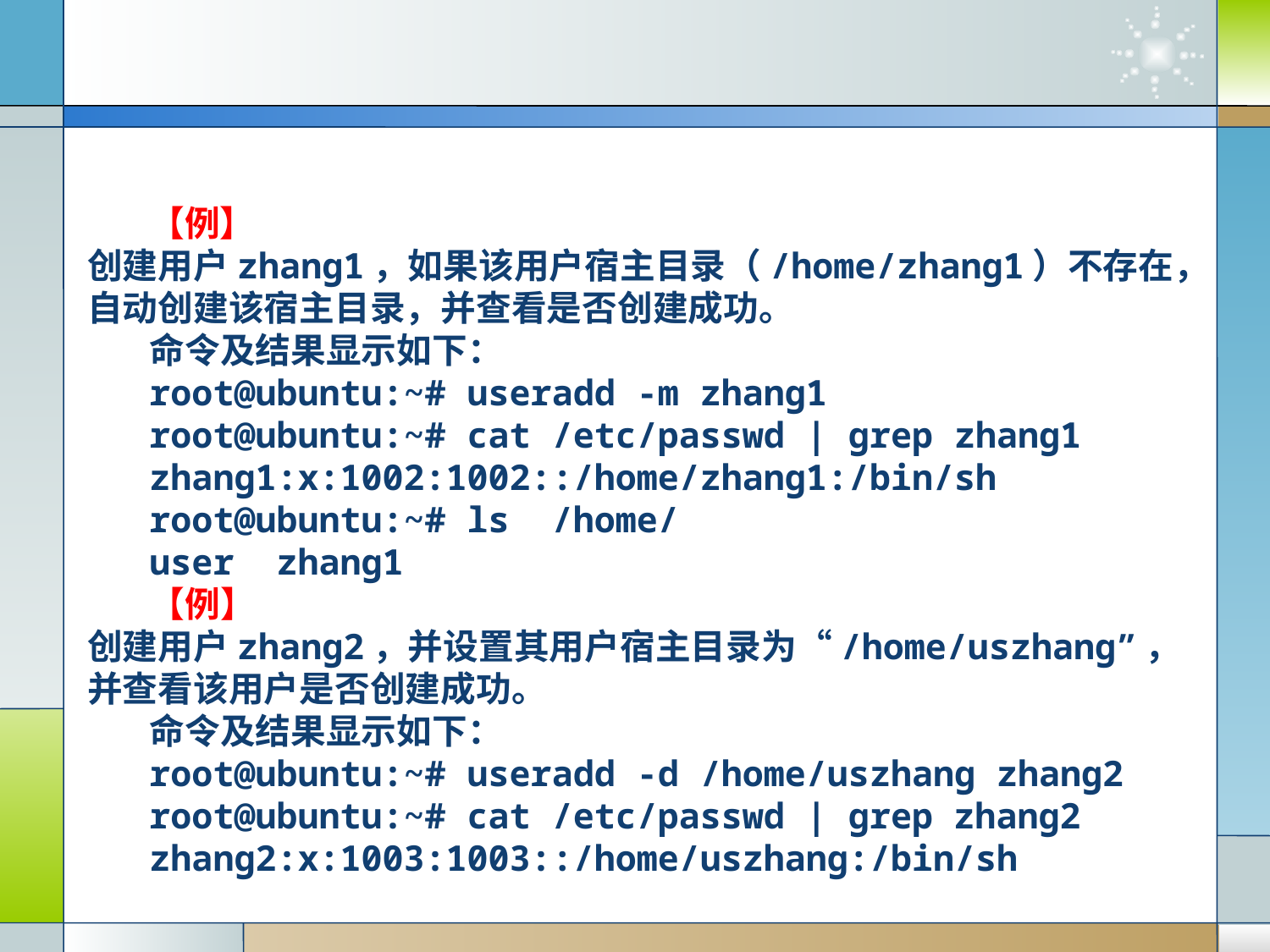

【例】  创建用户zhang1，如果该用户宿主目录（/home/zhang1）不存在，自动创建该宿主目录，并查看是否创建成功。
命令及结果显示如下：
root@ubuntu:~# useradd -m zhang1
root@ubuntu:~# cat /etc/passwd | grep zhang1
zhang1:x:1002:1002::/home/zhang1:/bin/sh
root@ubuntu:~# ls  /home/
user  zhang1
【例】  创建用户zhang2，并设置其用户宿主目录为“/home/uszhang”，并查看该用户是否创建成功。
命令及结果显示如下：
root@ubuntu:~# useradd -d /home/uszhang zhang2
root@ubuntu:~# cat /etc/passwd | grep zhang2
zhang2:x:1003:1003::/home/uszhang:/bin/sh